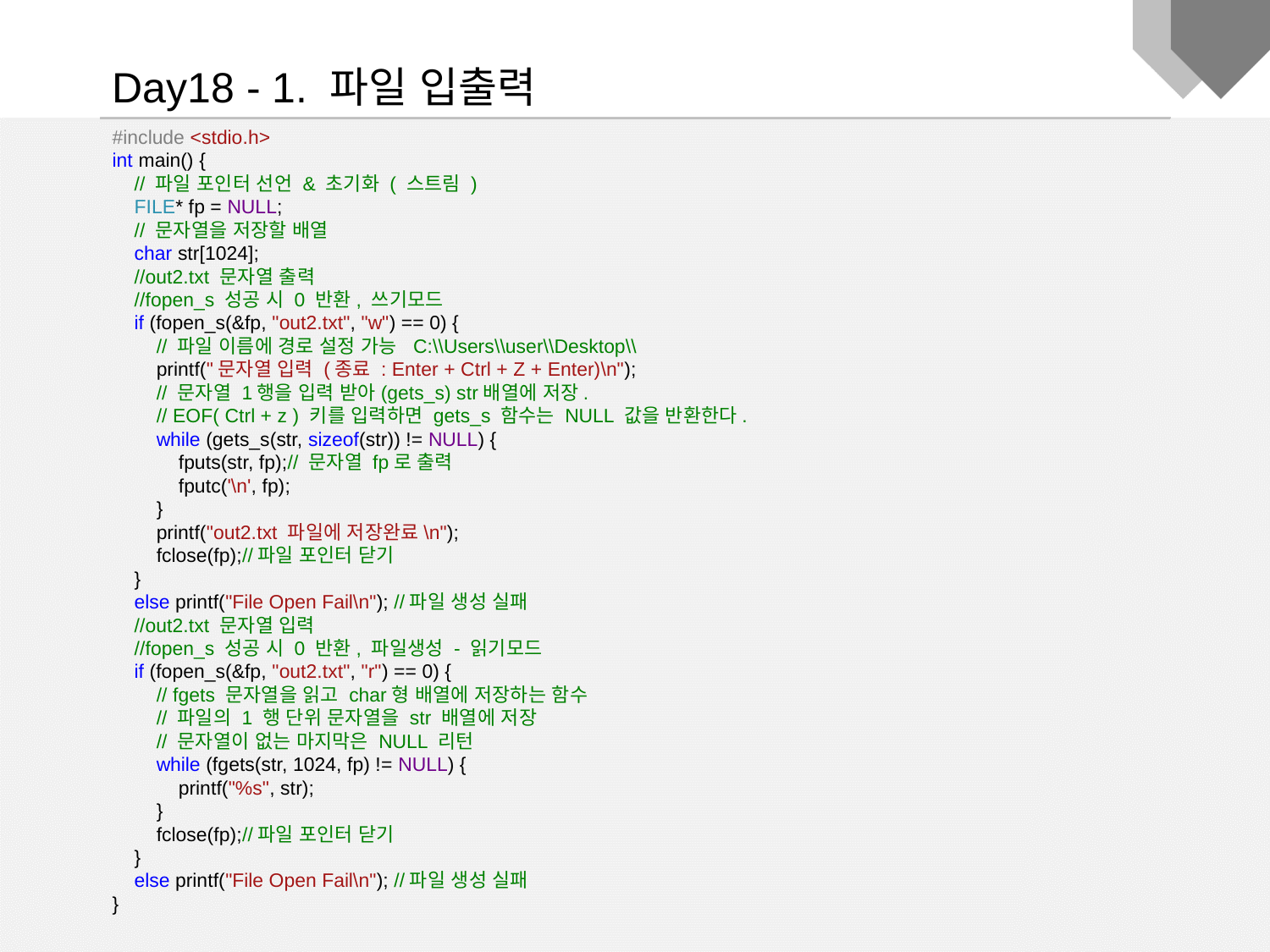

Day18 - 1. 파일 입출력
#include <stdio.h>
int main() {
    // 파일 포인터 선언 & 초기화 ( 스트림 )
    FILE* fp = NULL;
    // 문자열을 저장할 배열
    char str[1024];
    //out2.txt 문자열 출력
    //fopen_s 성공 시 0 반환, 쓰기모드
    if (fopen_s(&fp, "out2.txt", "w") == 0) {
        // 파일 이름에 경로 설정 가능  C:\\Users\\user\\Desktop\\
        printf("문자열 입력 (종료 : Enter + Ctrl + Z + Enter)\n");
        // 문자열 1행을 입력 받아(gets_s) str배열에 저장.
        // EOF( Ctrl + z ) 키를 입력하면 gets_s 함수는 NULL 값을 반환한다.
        while (gets_s(str, sizeof(str)) != NULL) {
            fputs(str, fp);// 문자열 fp로 출력
            fputc('\n', fp);
        }
        printf("out2.txt 파일에 저장완료\n");
        fclose(fp);//파일 포인터 닫기
    }
    else printf("File Open Fail\n"); //파일 생성 실패
    //out2.txt 문자열 입력
    //fopen_s 성공 시 0 반환, 파일생성 - 읽기모드
    if (fopen_s(&fp, "out2.txt", "r") == 0) {
        // fgets 문자열을 읽고 char형 배열에 저장하는 함수
        // 파일의 1 행 단위 문자열을 str 배열에 저장
        // 문자열이 없는 마지막은 NULL 리턴
        while (fgets(str, 1024, fp) != NULL) {
            printf("%s", str);
        }
        fclose(fp);//파일 포인터 닫기
    }
    else printf("File Open Fail\n"); //파일 생성 실패
}